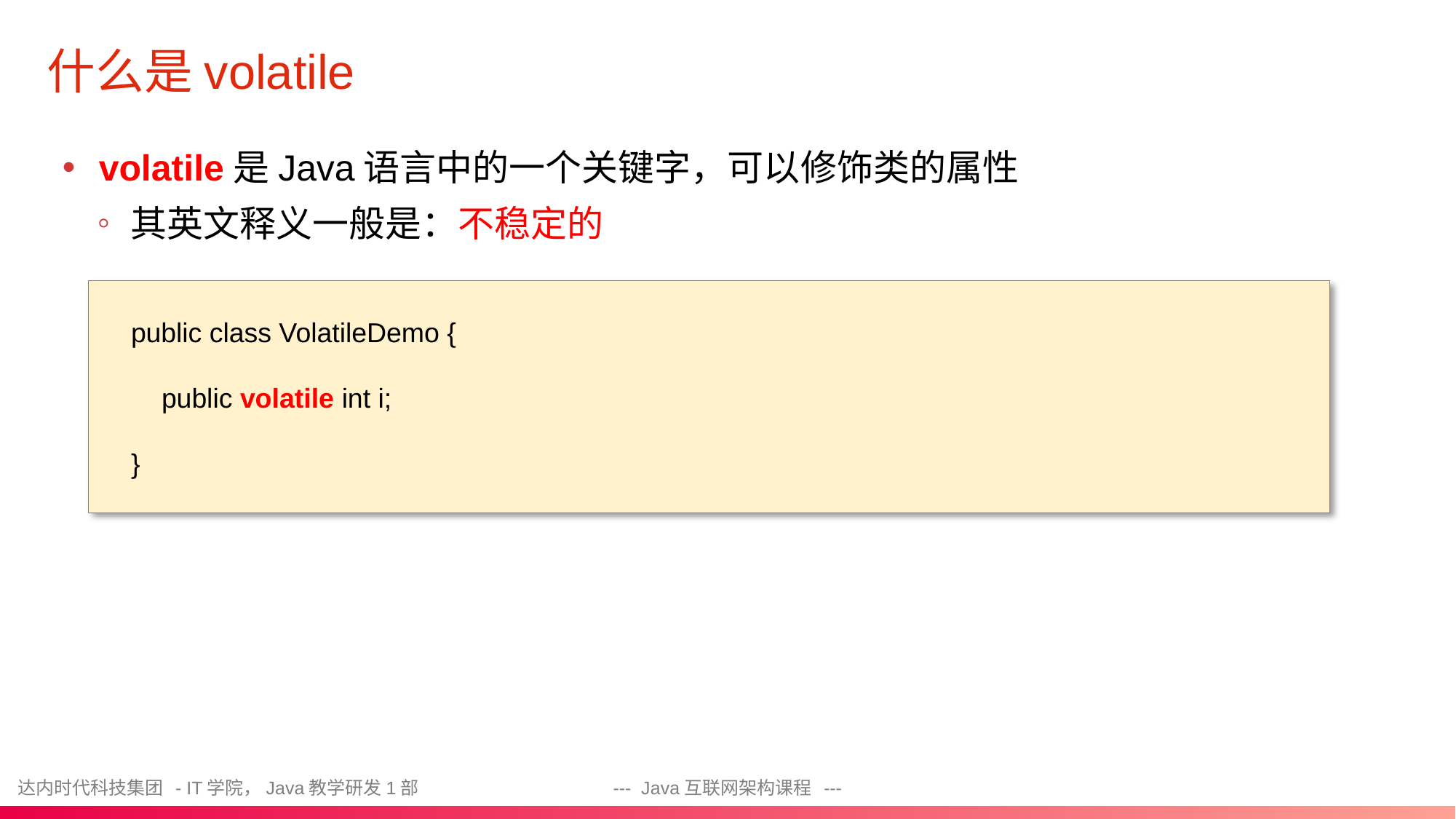

# 什么是volatile
volatile是Java语言中的一个关键字，可以修饰类的属性
其英文释义一般是：不稳定的

public class VolatileDemo {

    public volatile int i;

}